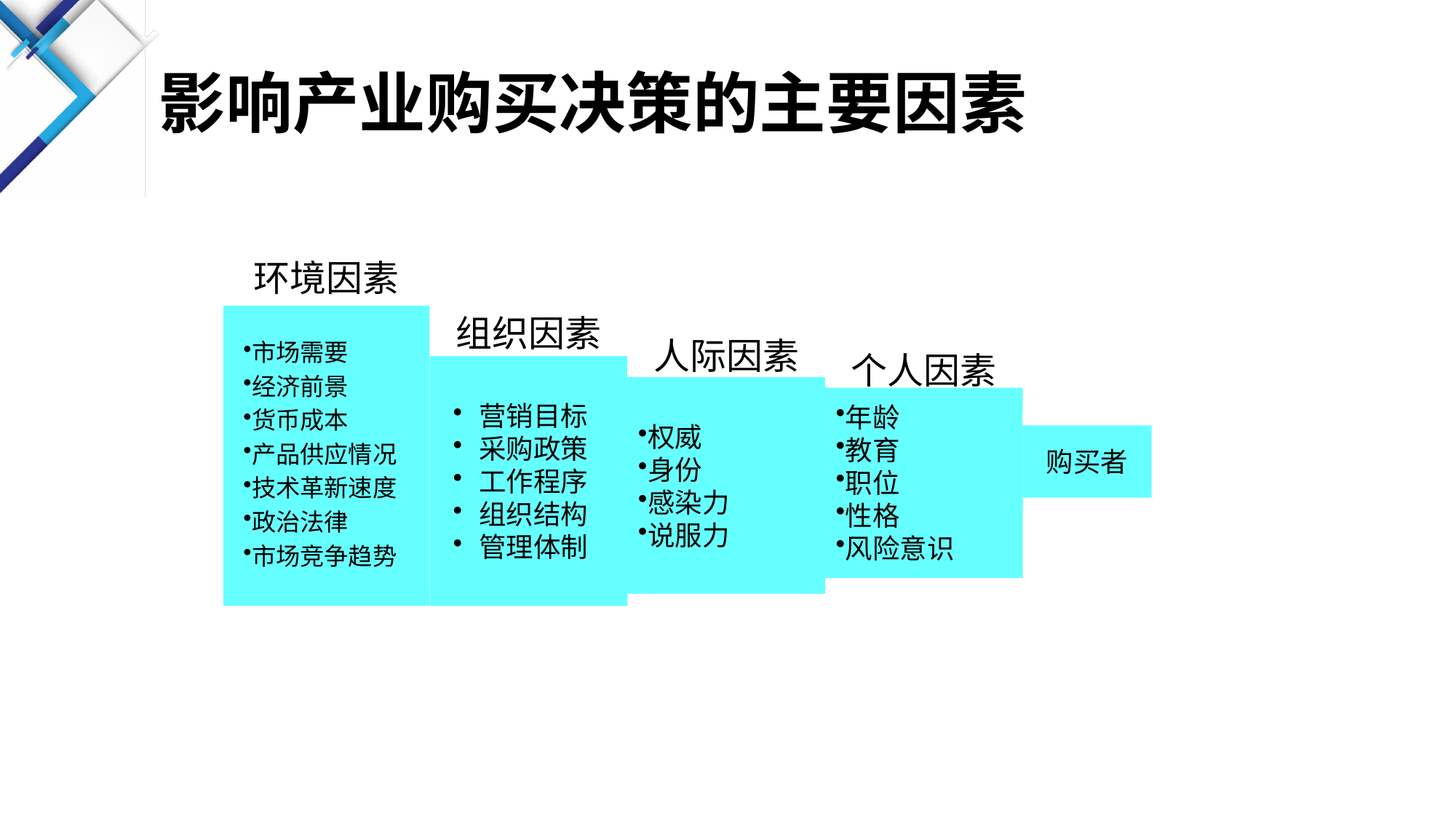

# 影响产业购买决策的主要因素
环境因素

市场需要
经济前景
货币成本
产品供应情况
技术革新速度
政治法律
市场竞争趋势
组织因素
营销目标
采购政策
工作程序
组织结构
管理体制
人际因素
权威
身份
感染力
说服力
个人因素
年龄
教育
职位
性格
风险意识

购买者